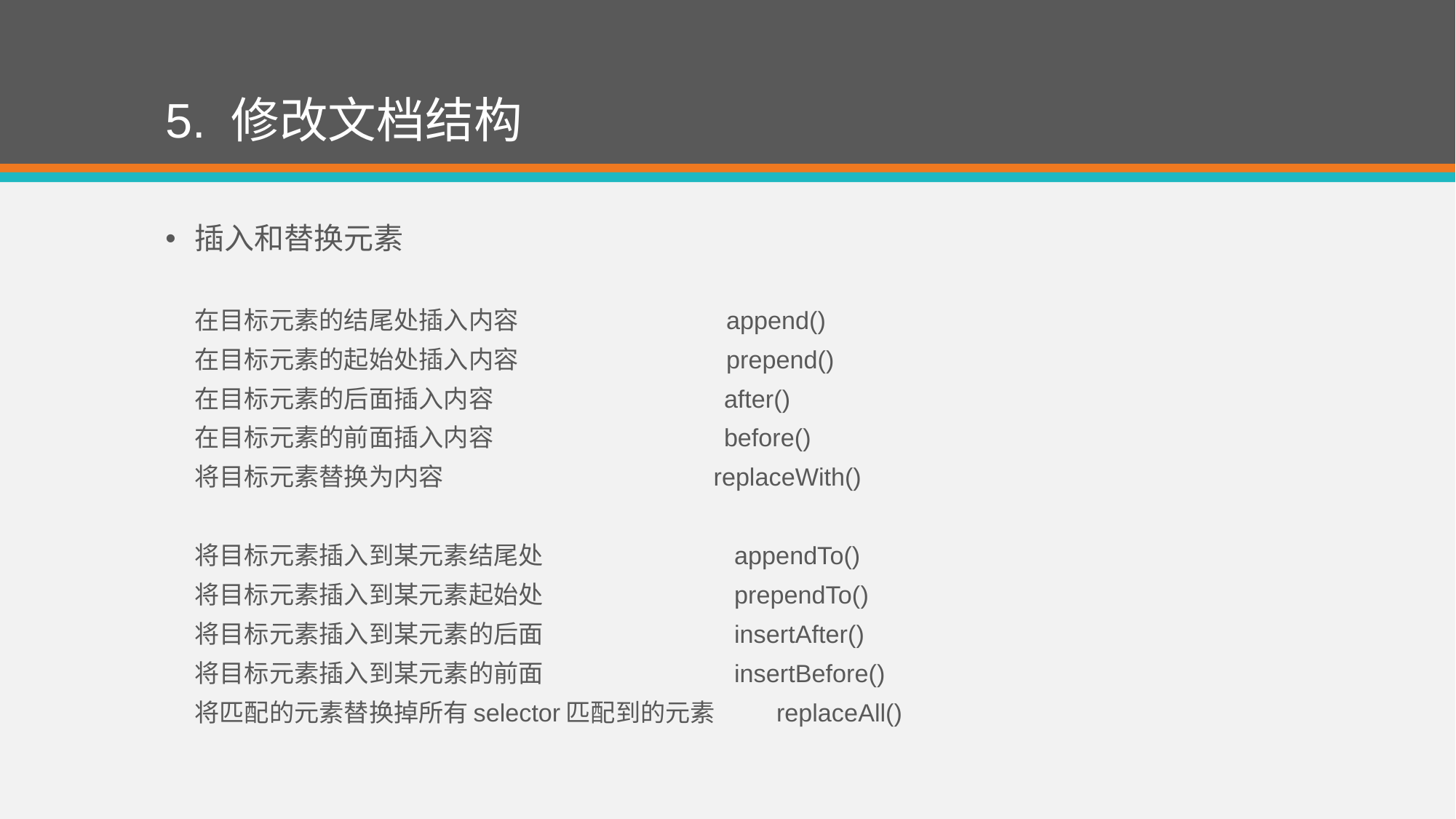

# 5. 修改文档结构
插入和替换元素

在目标元素的结尾处插入内容                                    append()
在目标元素的起始处插入内容                                    prepend()
在目标元素的后面插入内容                                        after()
在目标元素的前面插入内容                                        before()
将目标元素替换为内容                                               replaceWith()

将目标元素插入到某元素结尾处                                 appendTo()
将目标元素插入到某元素起始处                                 prependTo()
将目标元素插入到某元素的后面                                 insertAfter()
将目标元素插入到某元素的前面                                 insertBefore()
将匹配的元素替换掉所有selector匹配到的元素          replaceAll()